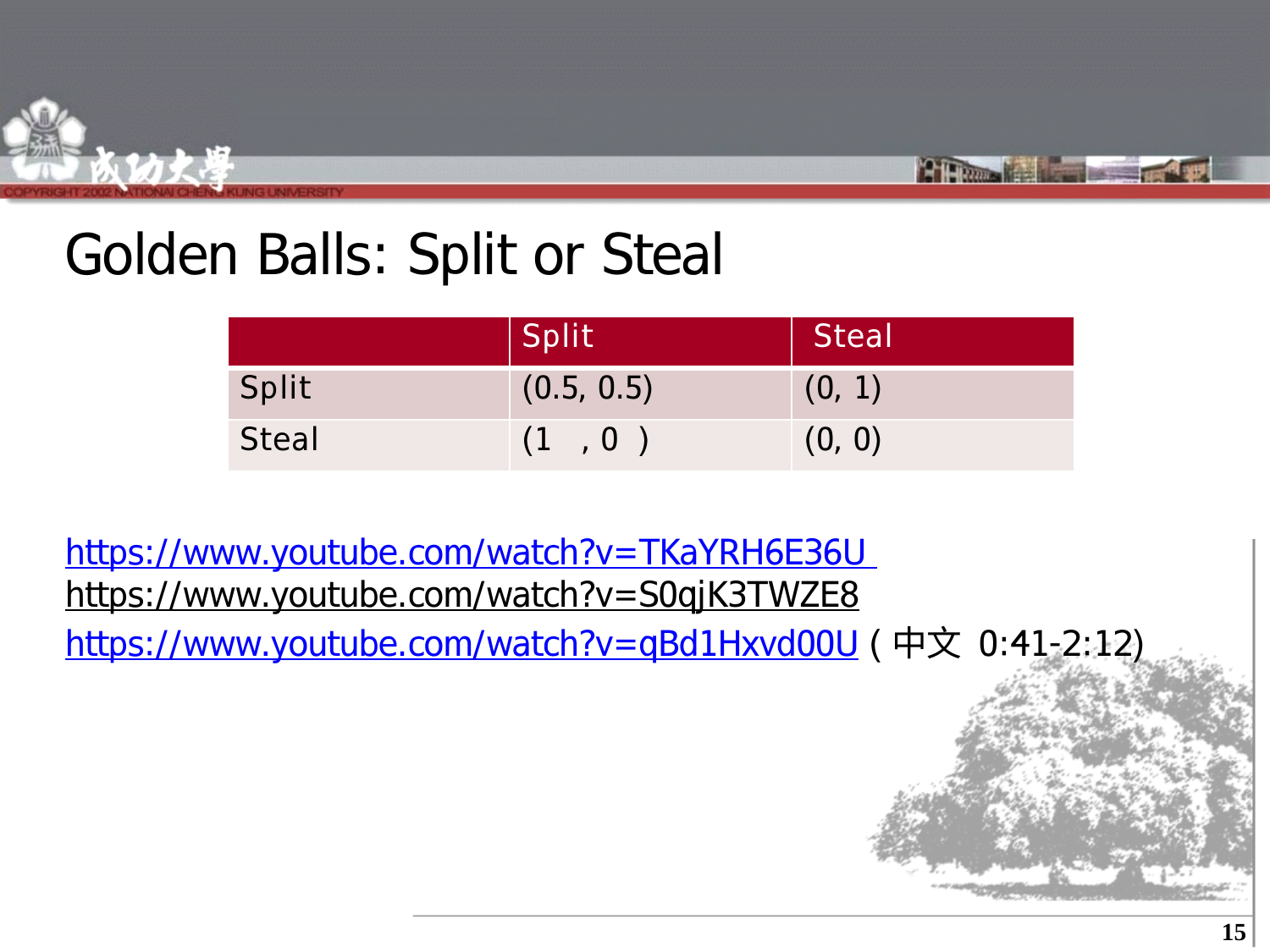

#
Golden Balls: Split or Steal

https://www.youtube.com/watch?v=TKaYRH6E36U https://www.youtube.com/watch?v=S0qjK3TWZE8
https://www.youtube.com/watch?v=qBd1Hxvd00U (中文 0:41-2:12)
|  | Split | Steal |
| --- | --- | --- |
| Split | (0.5, 0.5) | (0, 1) |
| Steal | (1 , 0 ) | (0, 0) |
15